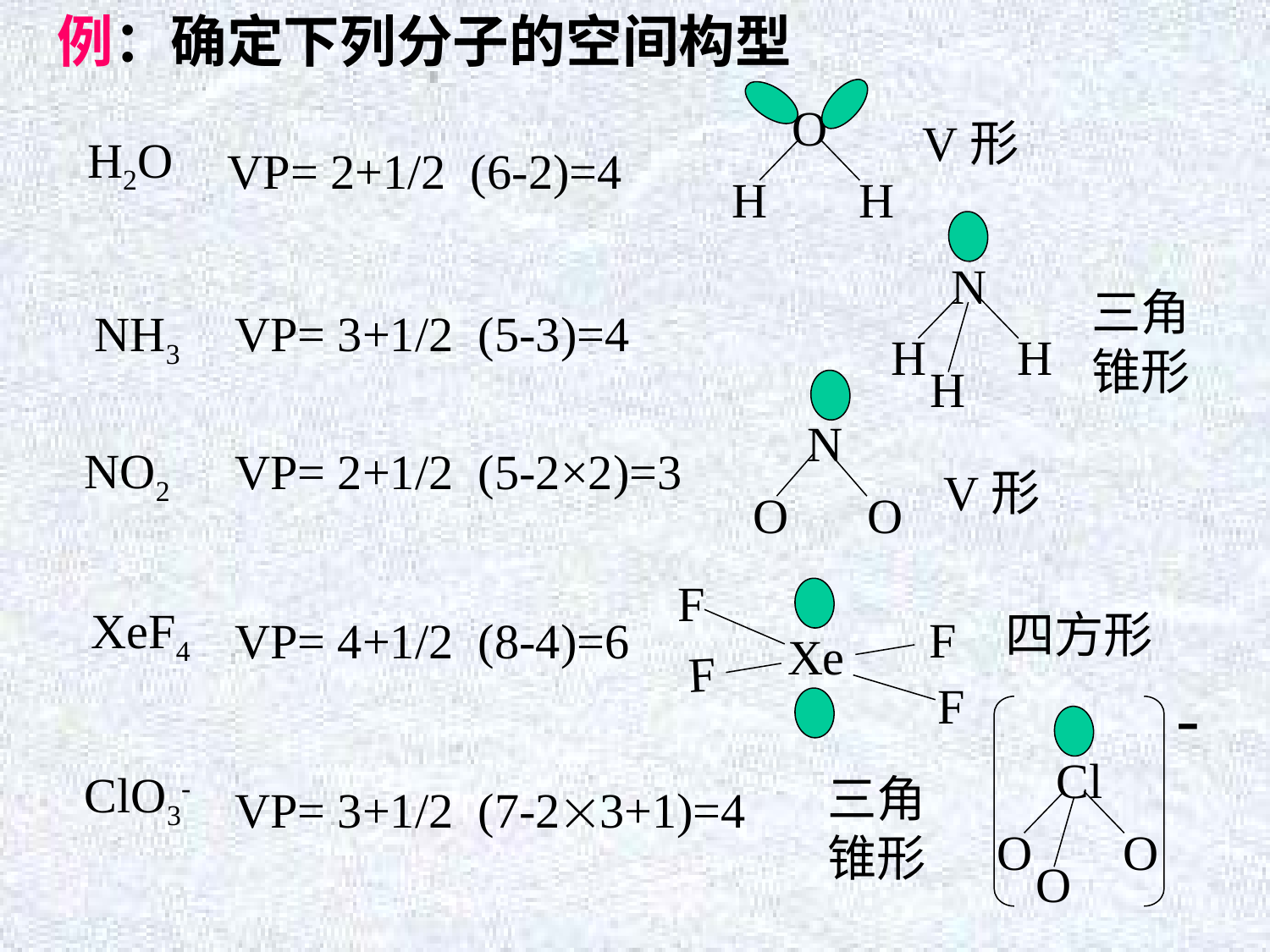

例：确定下列分子的空间构型

O

H
H
V形
H2O
VP= 2+1/2  (6-2)=4

N

H
H

H
三角锥形
NH3
VP= 3+1/2  (5-3)=4

N

O
O
V形
NO2
VP= 2+1/2  (5-2×2)=3
F

F
Xe
F

F

四方形
XeF4
VP= 4+1/2  (8-4)=6
-

Cl

O
O

O
三角锥形
ClO3-
VP= 3+1/2  (7-2×3+1)=4